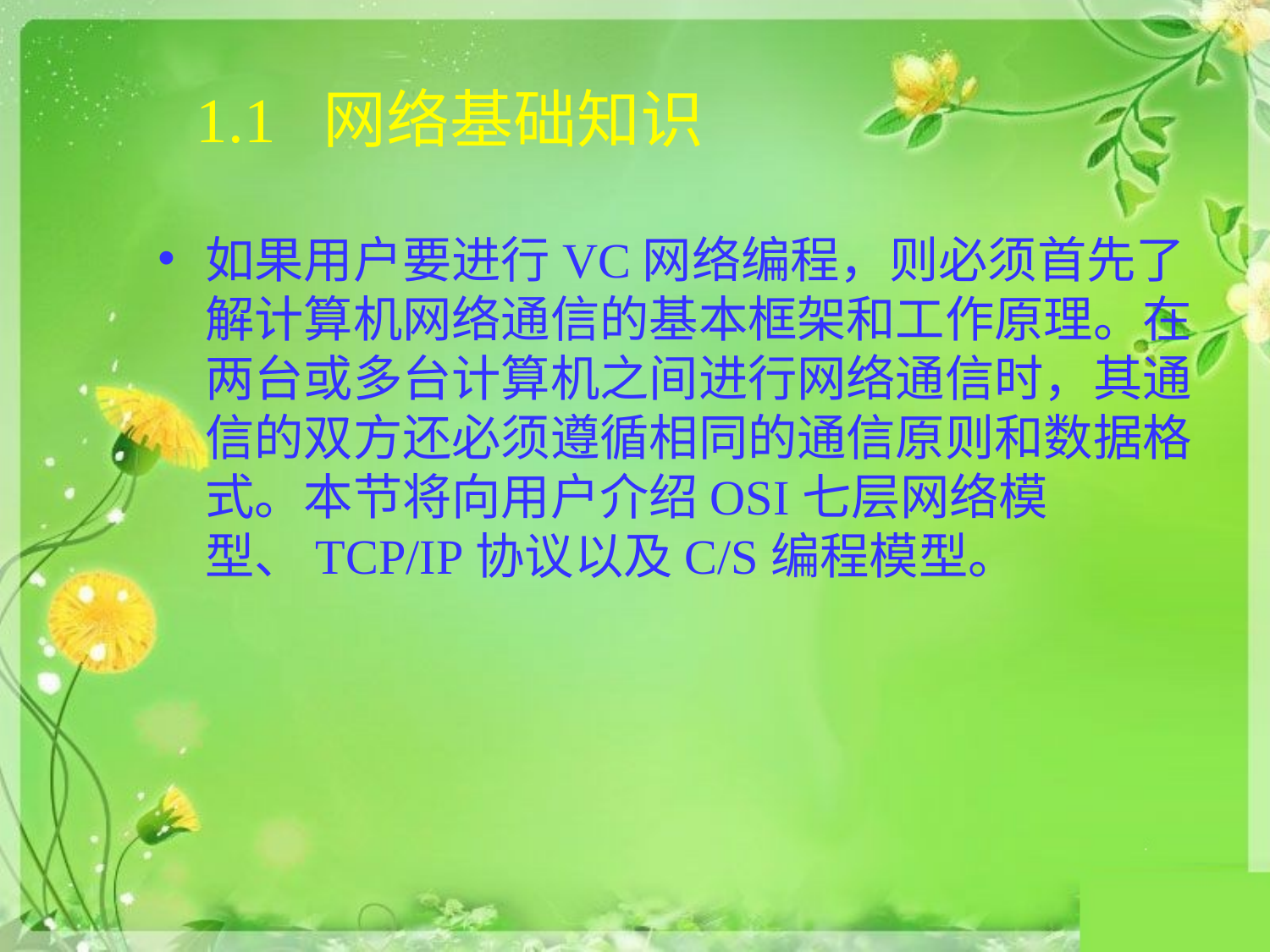

# 1.1  网络基础知识
如果用户要进行VC网络编程，则必须首先了解计算机网络通信的基本框架和工作原理。在两台或多台计算机之间进行网络通信时，其通信的双方还必须遵循相同的通信原则和数据格式。本节将向用户介绍OSI七层网络模型、TCP/IP协议以及C/S编程模型。